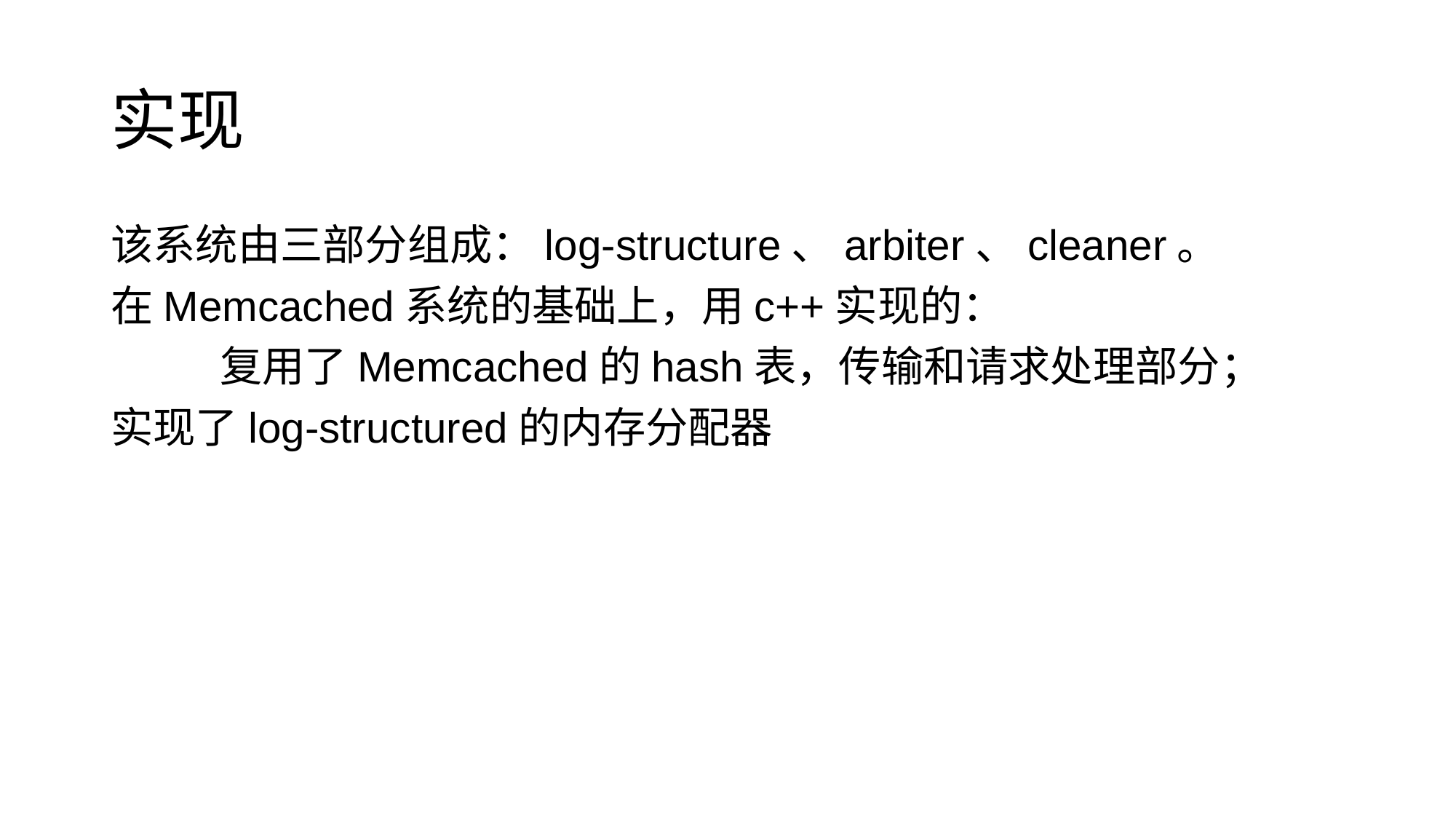

# 实现
该系统由三部分组成：log-structure、arbiter、cleaner。
在Memcached系统的基础上，用c++实现的：
	复用了Memcached的hash表，传输和请求处理部分；
实现了log-structured的内存分配器